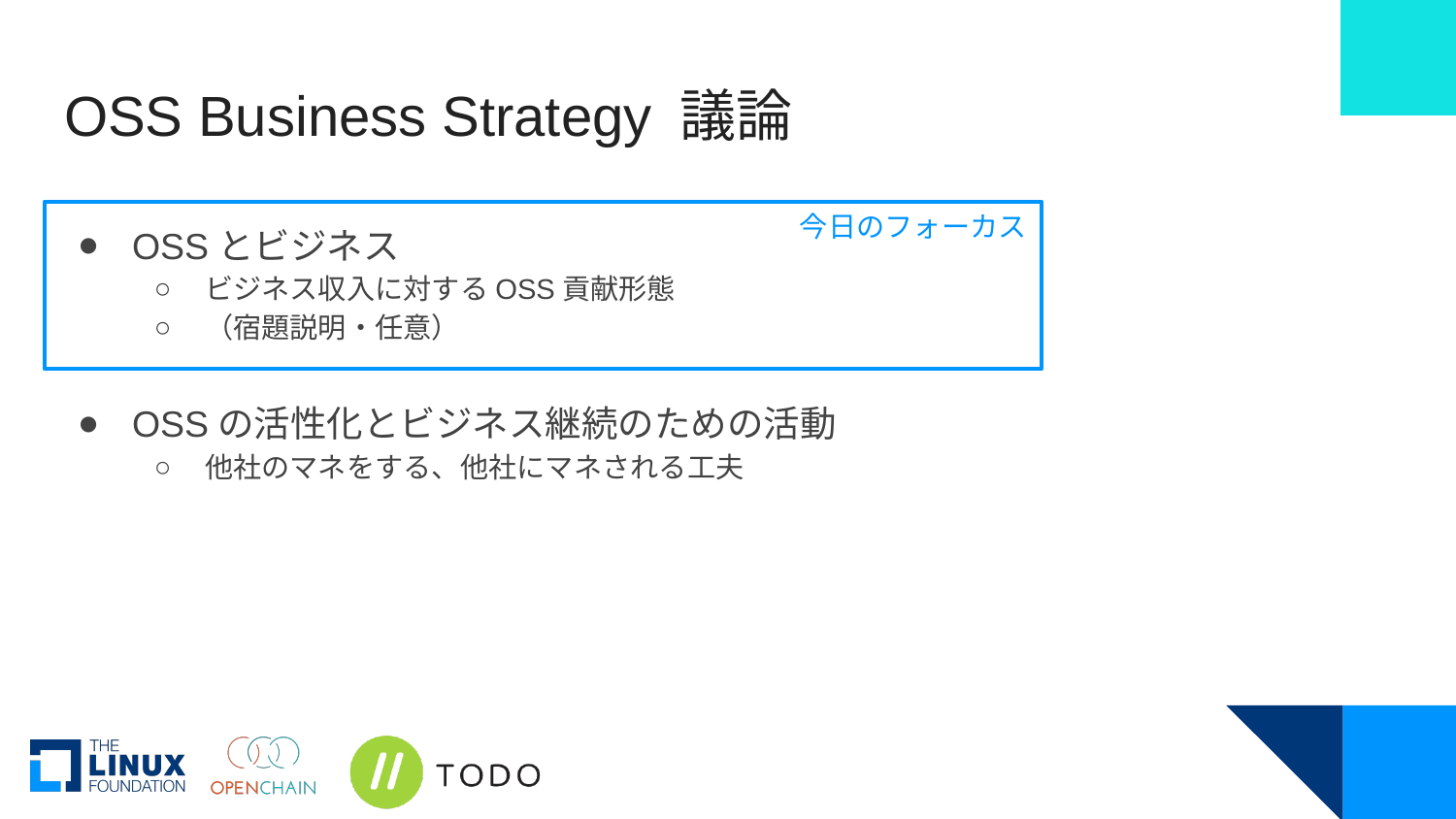

# OSS Business Strategy 議論
OSSとビジネス
ビジネス収入に対するOSS貢献形態
（宿題説明・任意）

OSSの活性化とビジネス継続のための活動
他社のマネをする、他社にマネされる工夫

今日のフォーカス